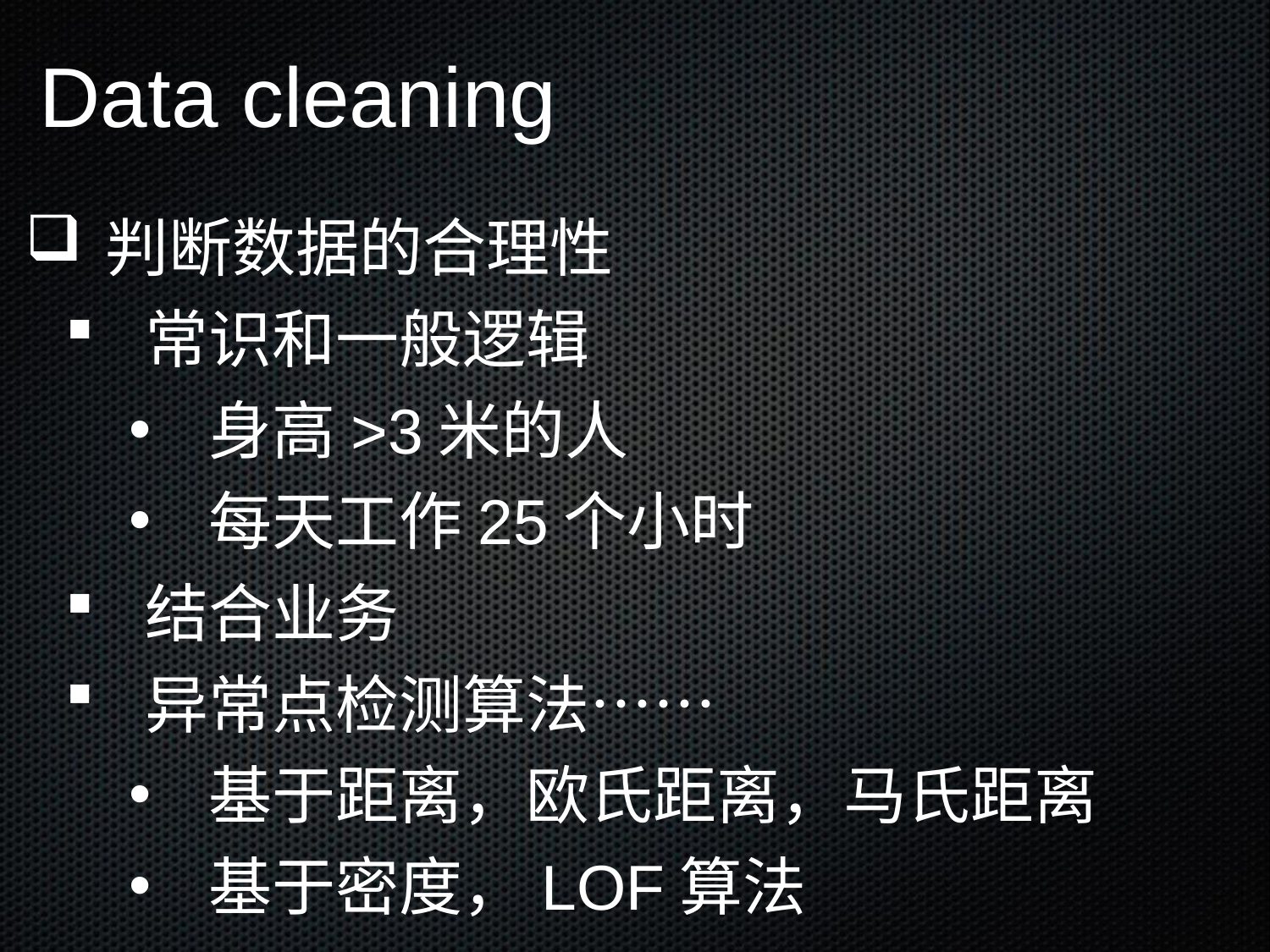

Data cleaning
判断数据的合理性
常识和一般逻辑
身高>3米的人
每天工作25个小时
结合业务
异常点检测算法……
基于距离，欧氏距离，马氏距离
基于密度，LOF算法